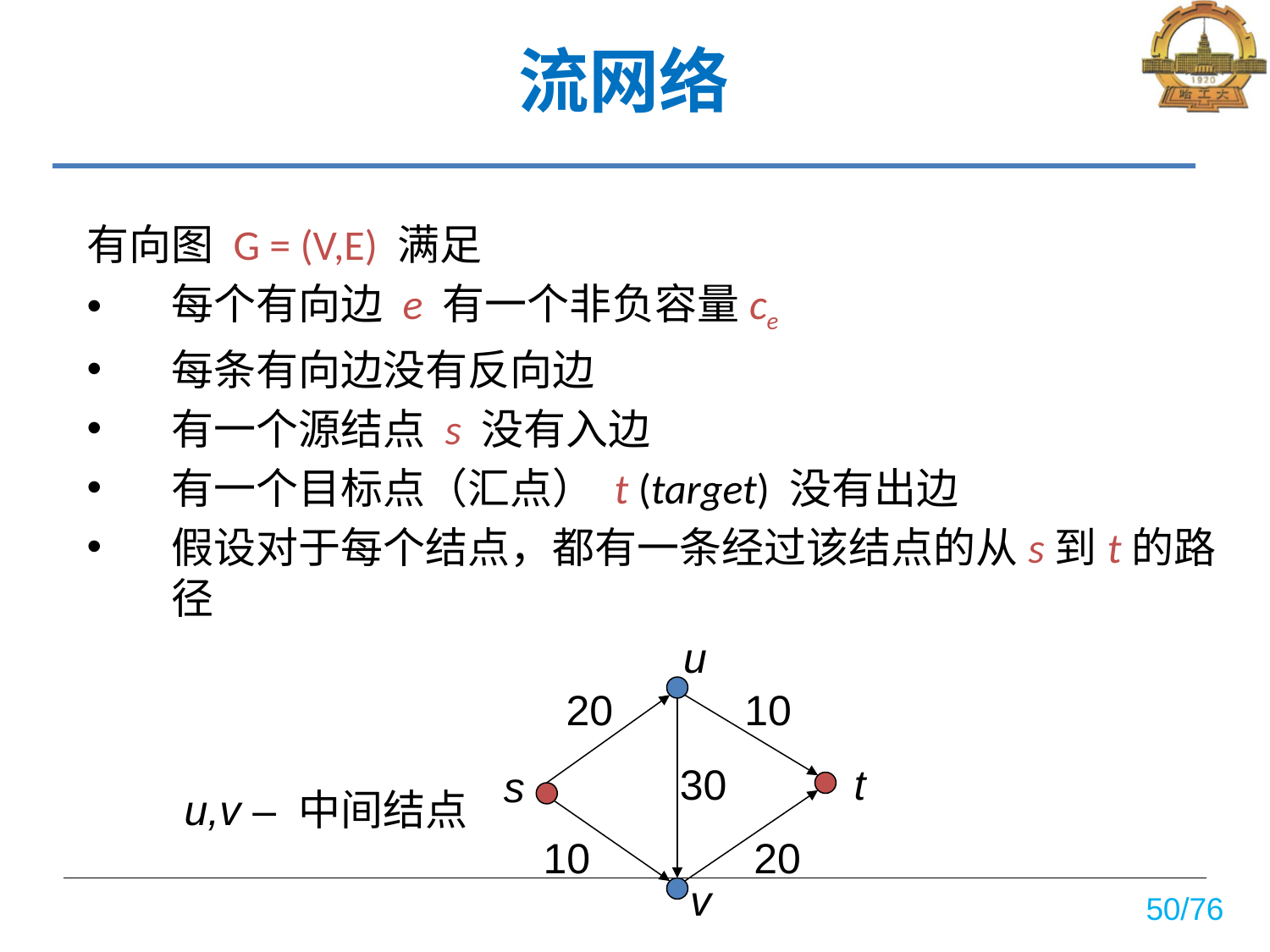

# 流网络
有向图 G = (V,E) 满足
每个有向边 e 有一个非负容量ce
每条有向边没有反向边
有一个源结点 s 没有入边
有一个目标点（汇点） t (target) 没有出边
假设对于每个结点，都有一条经过该结点的从s到t的路径
u
20

10
30
t

10
20
v

s
u,v – 中间结点